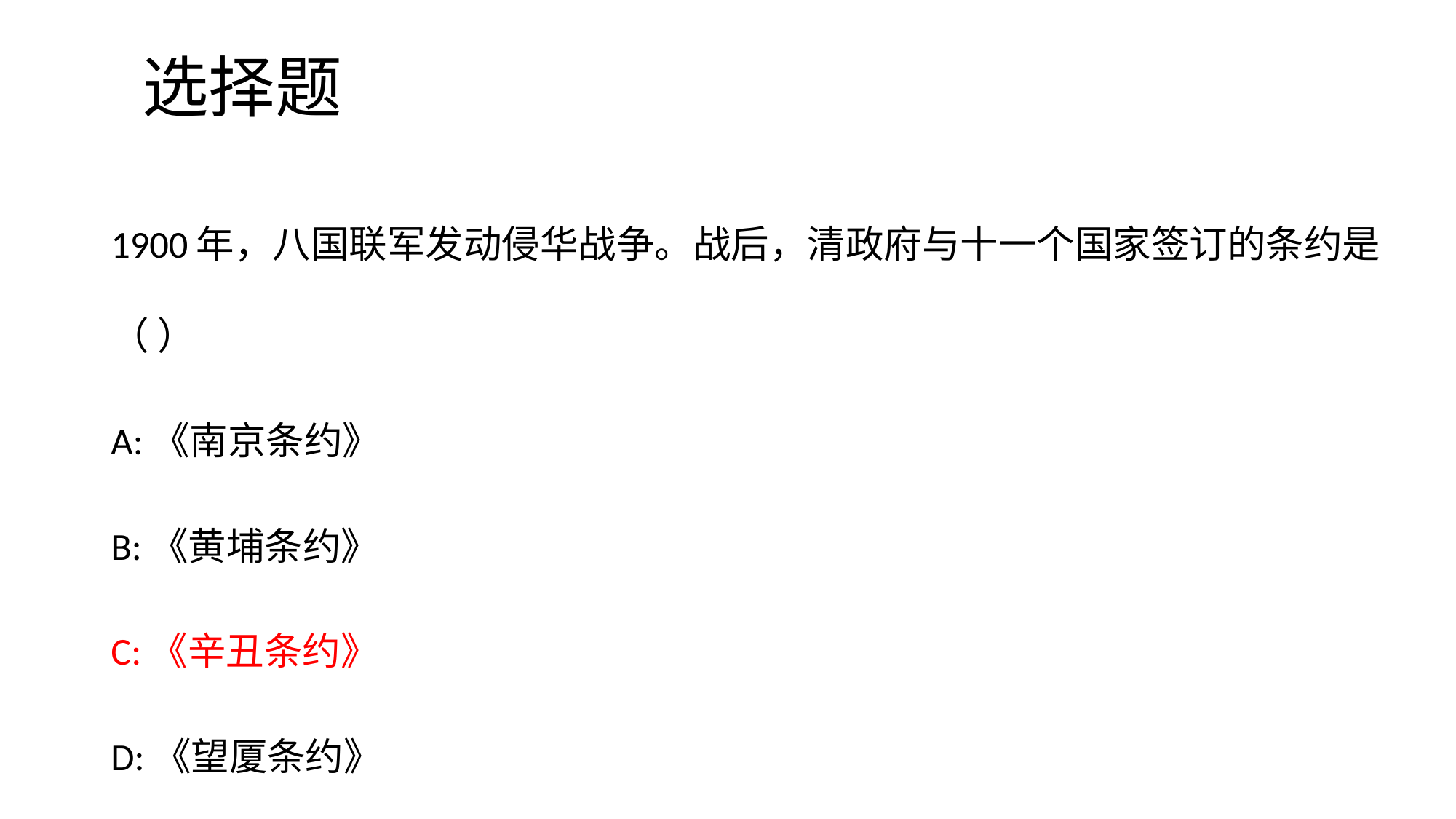

# 选择题
1900年，八国联军发动侵华战争。战后，清政府与十一个国家签订的条约是（ ）
A:《南京条约》
B:《黄埔条约》
C:《辛丑条约》
D:《望厦条约》